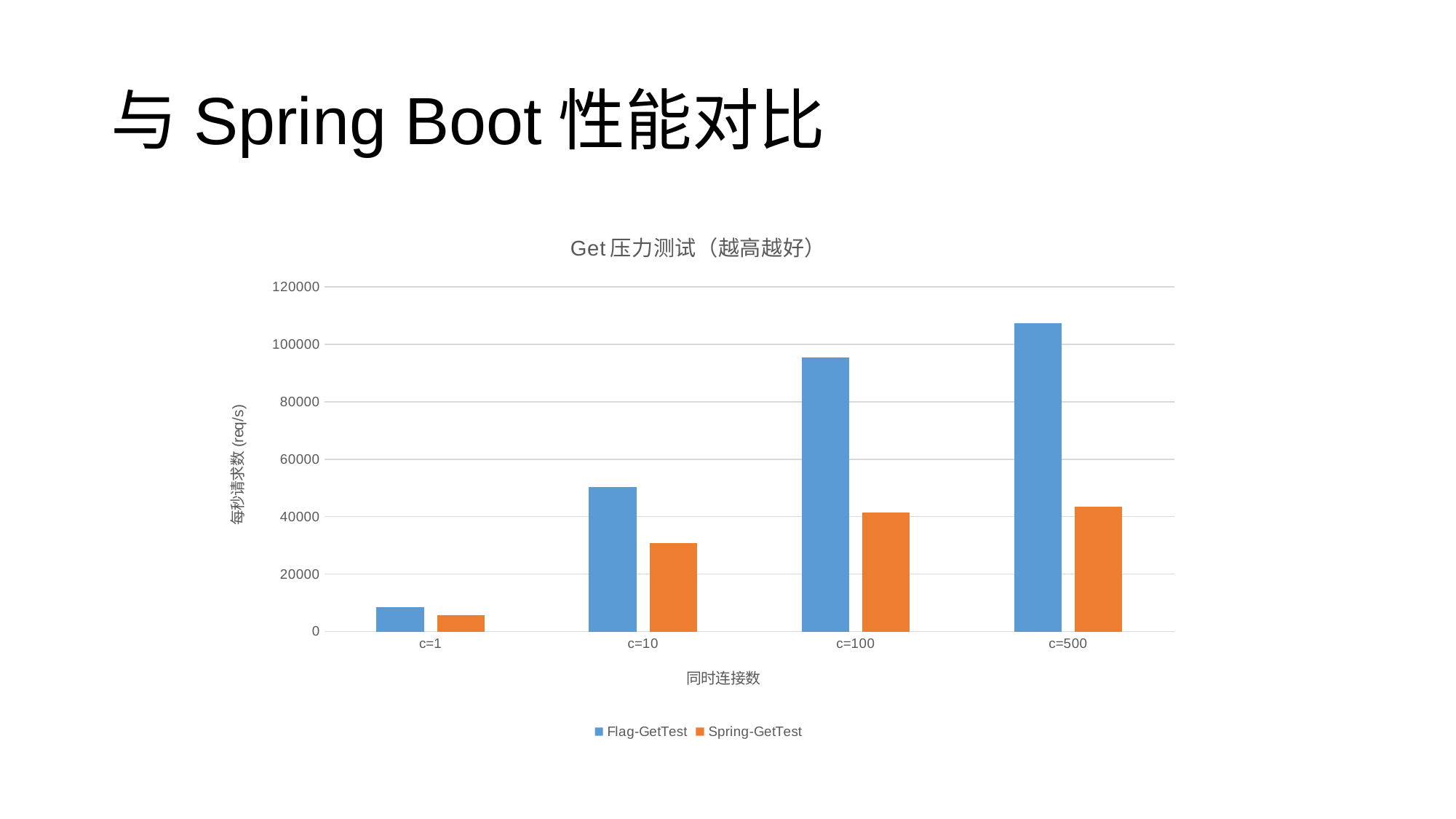

# 与Spring Boot性能对比

### Chart: Get压力测试（越高越好）

| Category | Flag-GetTest | Spring-GetTest |
|---|---|---|
| c=1 | 8615.92 | 5623.47 |
| c=10 | 50385.1 | 30886.19 |
| c=100 | 95374.29 | 41485.13 |
| c=500 | 107358.3 | 43345.88 |